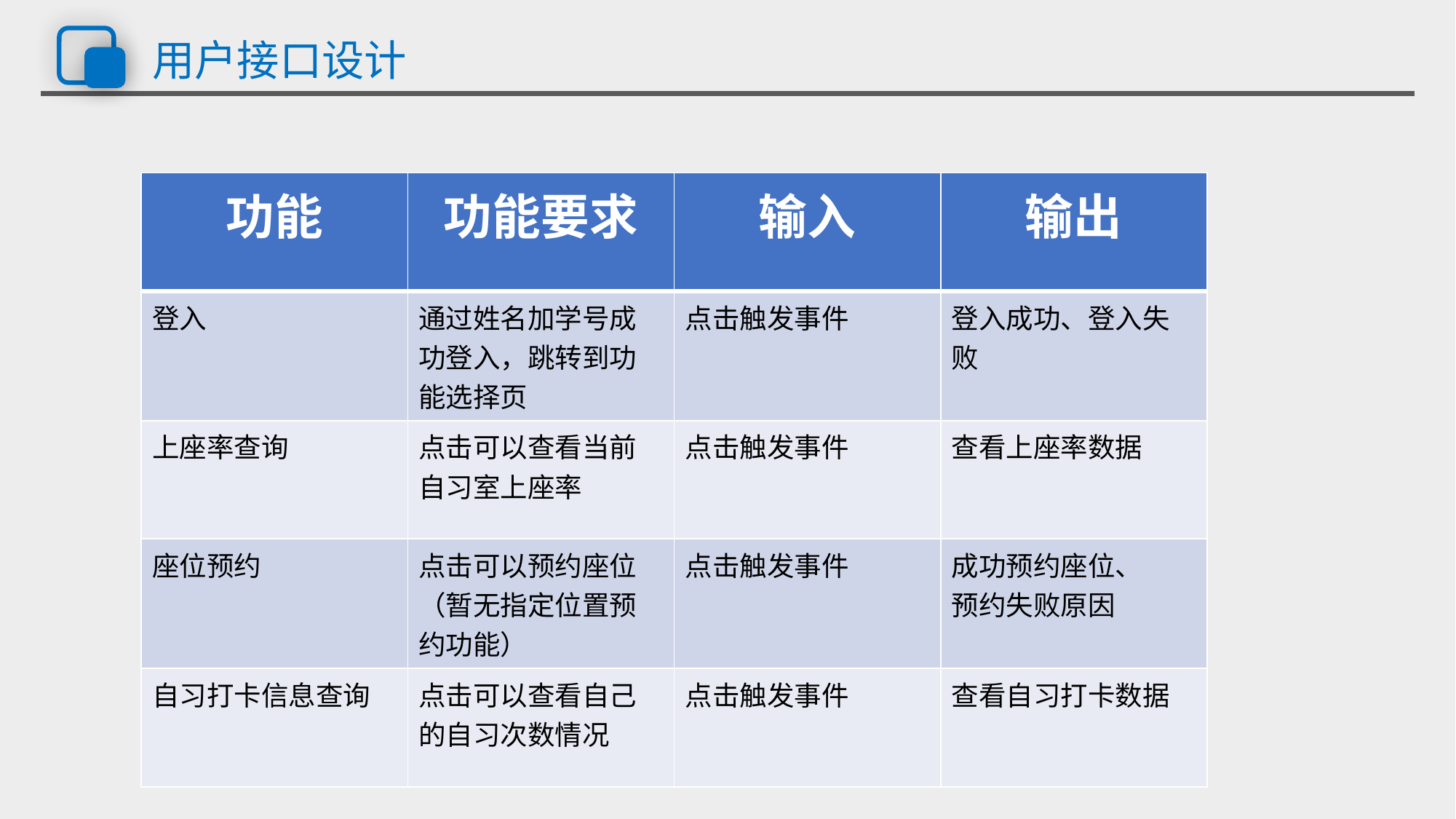

# 用户接口设计
| 功能 | 功能要求 | 输入 | 输出 |
| --- | --- | --- | --- |
| 登入 | 通过姓名加学号成功登入，跳转到功能选择页 | 点击触发事件 | 登入成功、登入失败 |
| 上座率查询 | 点击可以查看当前自习室上座率 | 点击触发事件 | 查看上座率数据 |
| 座位预约 | 点击可以预约座位（暂无指定位置预约功能） | 点击触发事件 | 成功预约座位、 预约失败原因 |
| 自习打卡信息查询 | 点击可以查看自己的自习次数情况 | 点击触发事件 | 查看自习打卡数据 |